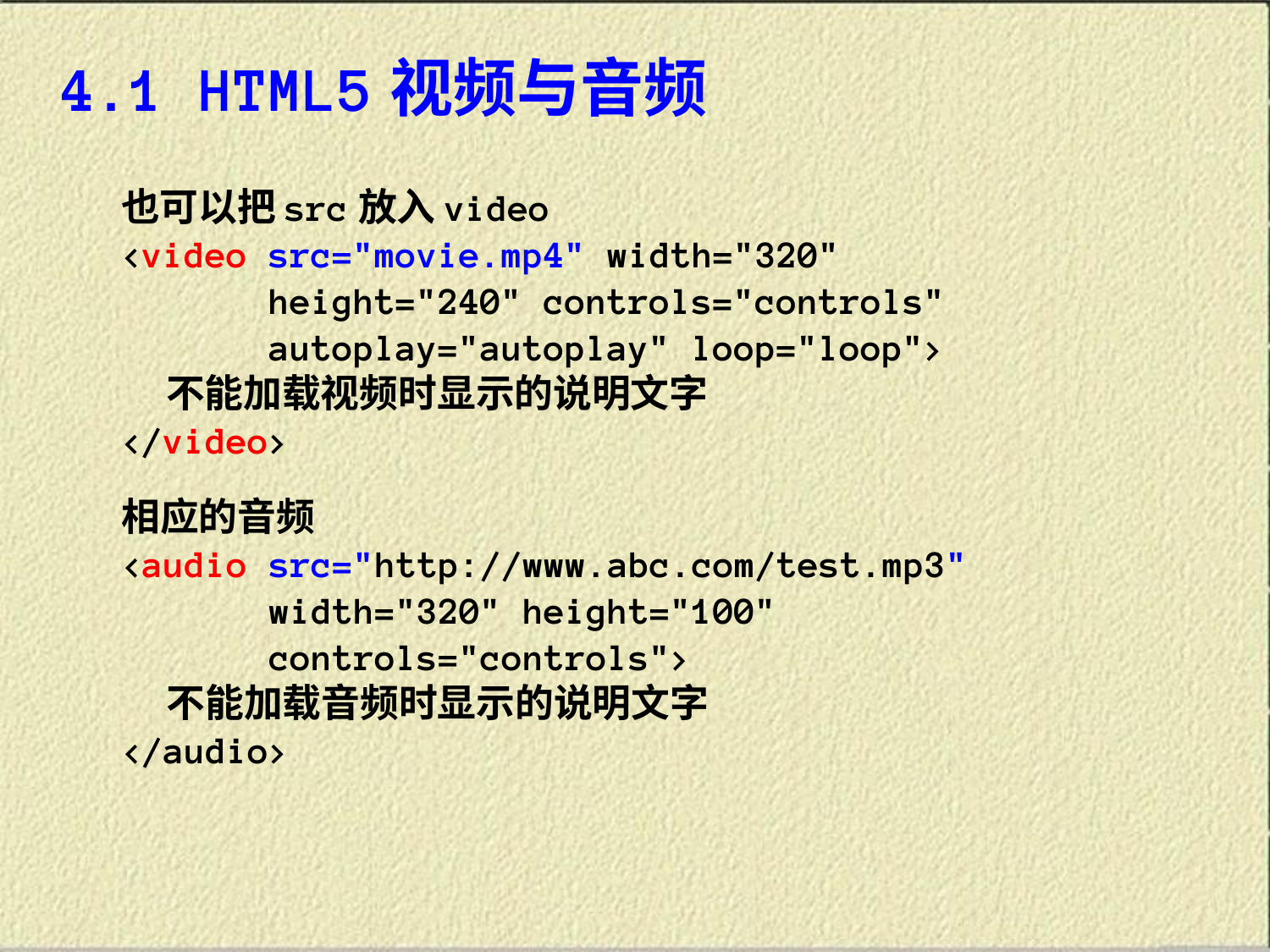

4.1 HTML5视频与音频
也可以把src放入video
<video src="movie.mp4" width="320"
       height="240" controls="controls"
       autoplay="autoplay" loop="loop">
    不能加载视频时显示的说明文字
</video>
相应的音频
<audio src="http://www.abc.com/test.mp3"
       width="320" height="100"
       controls="controls">
    不能加载音频时显示的说明文字
</audio>